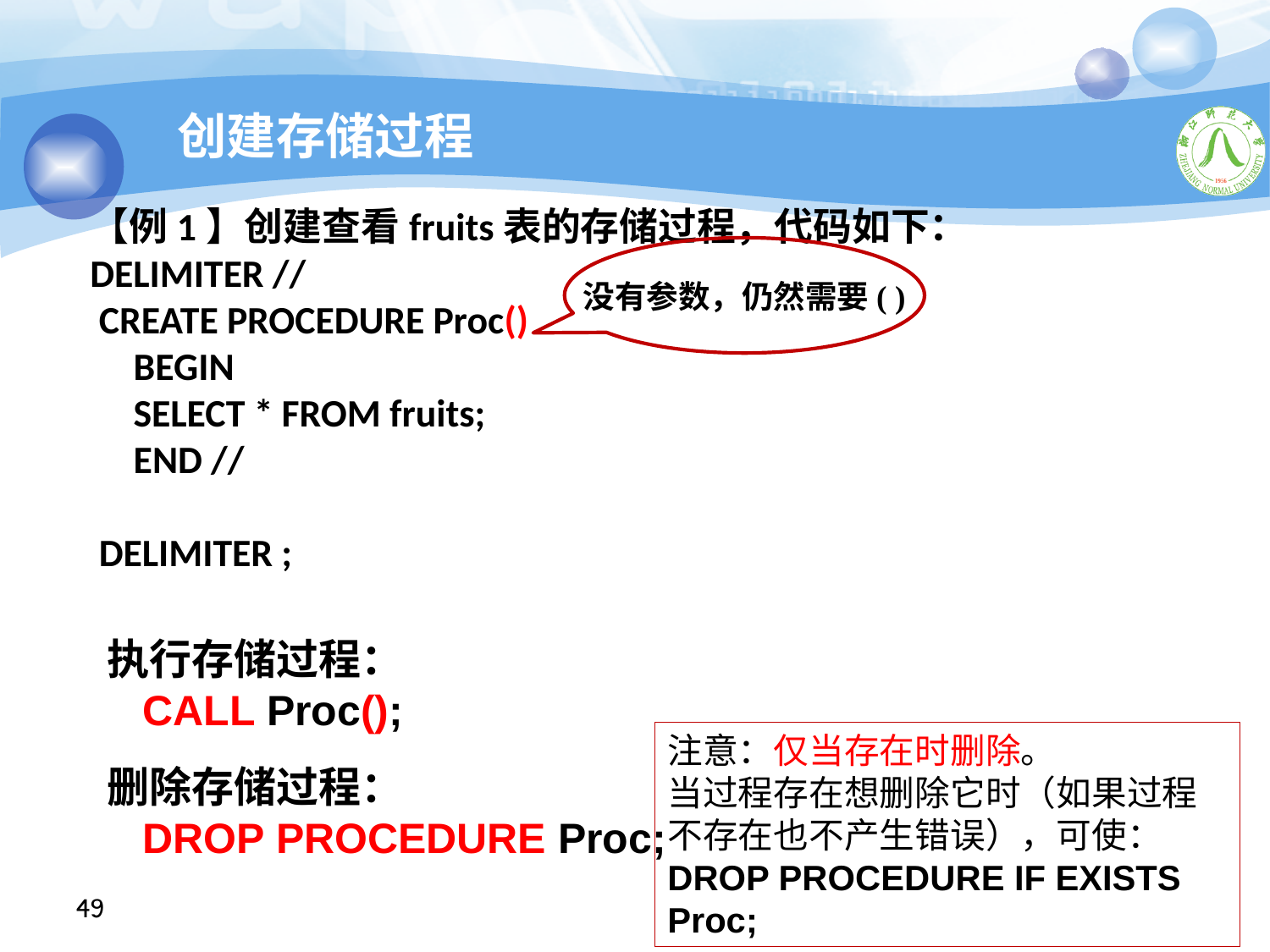

# 创建存储过程
【例1】创建查看fruits表的存储过程，代码如下：
DELIMITER //
 CREATE PROCEDURE Proc()
     BEGIN
     SELECT * FROM fruits;
     END //

 DELIMITER ;
没有参数，仍然需要( )
执行存储过程：
   CALL Proc();
注意：仅当存在时删除。
当过程存在想删除它时（如果过程不存在也不产生错误），可使：
DROP PROCEDURE IF EXISTS Proc;
删除存储过程：
   DROP PROCEDURE Proc;
49